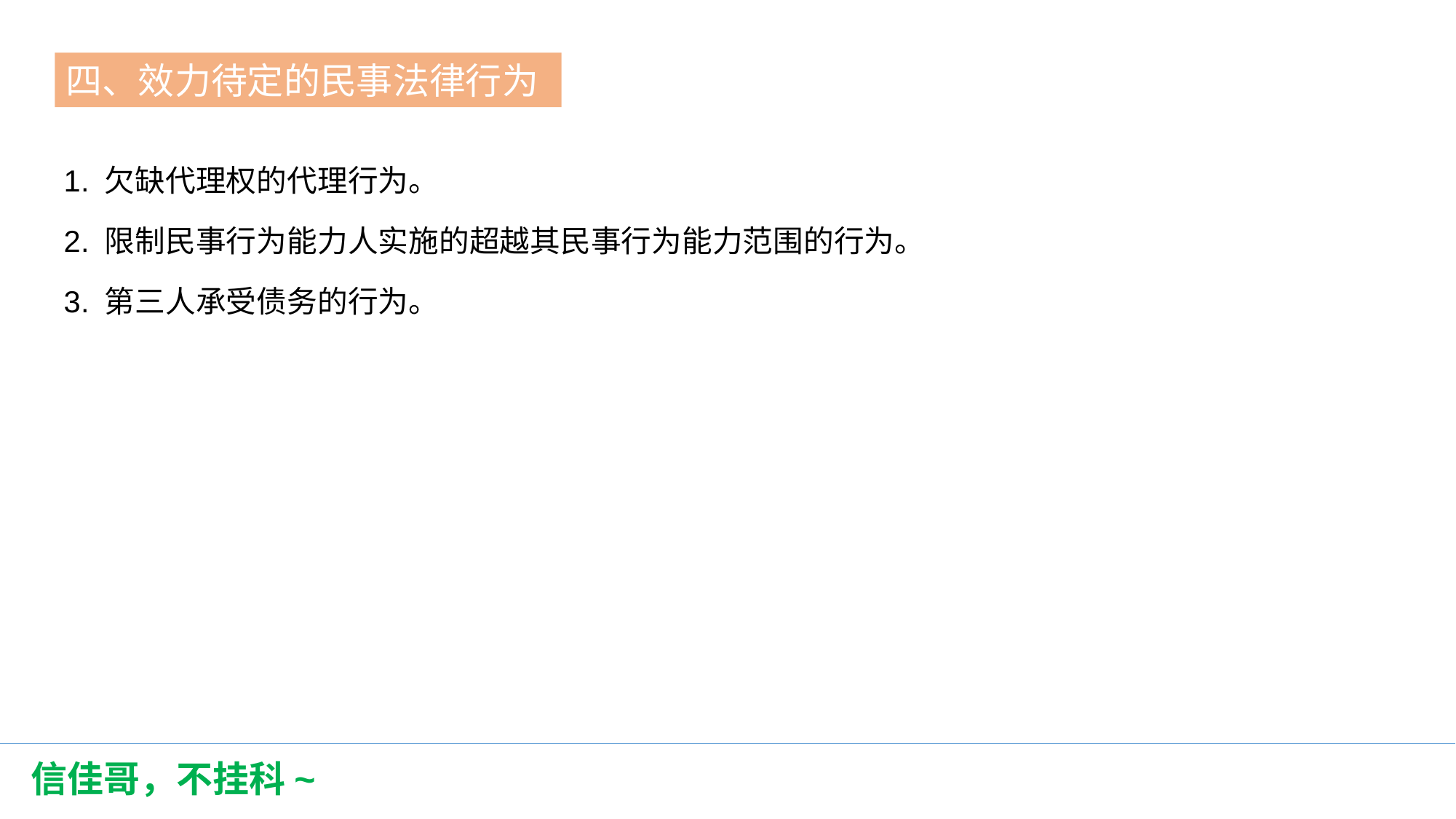

四、效力待定的民事法律行为
第一节
1. 欠缺代理权的代理行为。
2. 限制民事行为能力人实施的超越其民事行为能力范围的行为。
3. 第三人承受债务的行为。